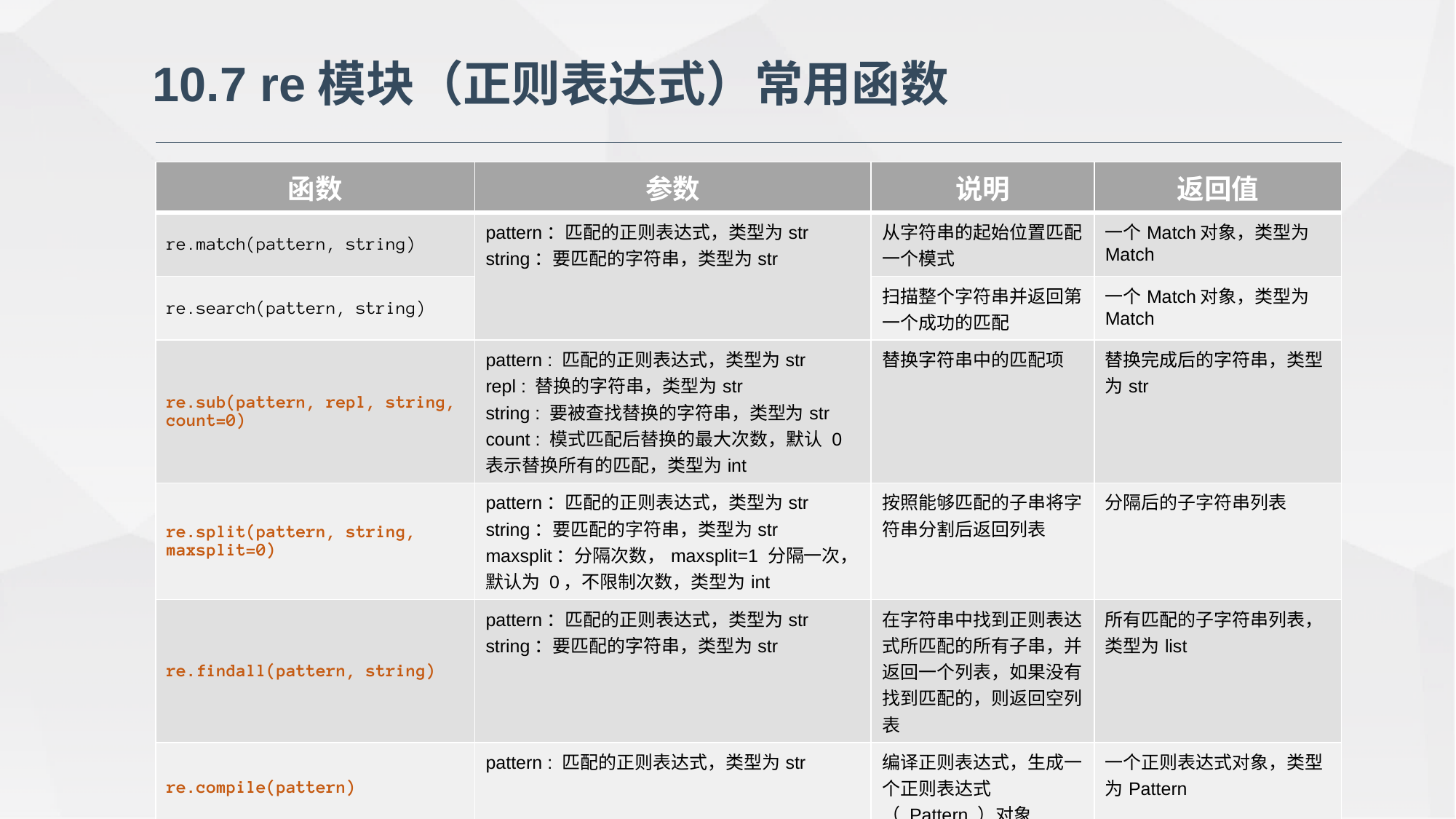

10.7 re模块（正则表达式）常用函数
| 函数 | 参数 | 说明 | 返回值 |
| --- | --- | --- | --- |
| re.match(pattern, string) | pattern：匹配的正则表达式，类型为str string：要匹配的字符串，类型为str | 从字符串的起始位置匹配一个模式 | 一个Match对象，类型为Match |
| re.search(pattern, string) |  | 扫描整个字符串并返回第一个成功的匹配 | 一个Match对象，类型为Match |
| re.sub(pattern, repl, string, count=0) | pattern : 匹配的正则表达式，类型为str repl : 替换的字符串，类型为str string : 要被查找替换的字符串，类型为str count : 模式匹配后替换的最大次数，默认 0 表示替换所有的匹配，类型为int | 替换字符串中的匹配项 | 替换完成后的字符串，类型为str |
| re.split(pattern, string, maxsplit=0) | pattern：匹配的正则表达式，类型为str string：要匹配的字符串，类型为str maxsplit：分隔次数，maxsplit=1 分隔一次，默认为 0，不限制次数，类型为int | 按照能够匹配的子串将字符串分割后返回列表 | 分隔后的子字符串列表 |
| re.findall(pattern, string) | pattern：匹配的正则表达式，类型为str string：要匹配的字符串，类型为str | 在字符串中找到正则表达式所匹配的所有子串，并返回一个列表，如果没有找到匹配的，则返回空列表 | 所有匹配的子字符串列表，类型为list |
| re.compile(pattern) | pattern : 匹配的正则表达式，类型为str | 编译正则表达式，生成一个正则表达式（ Pattern ）对象 | 一个正则表达式对象，类型为Pattern |